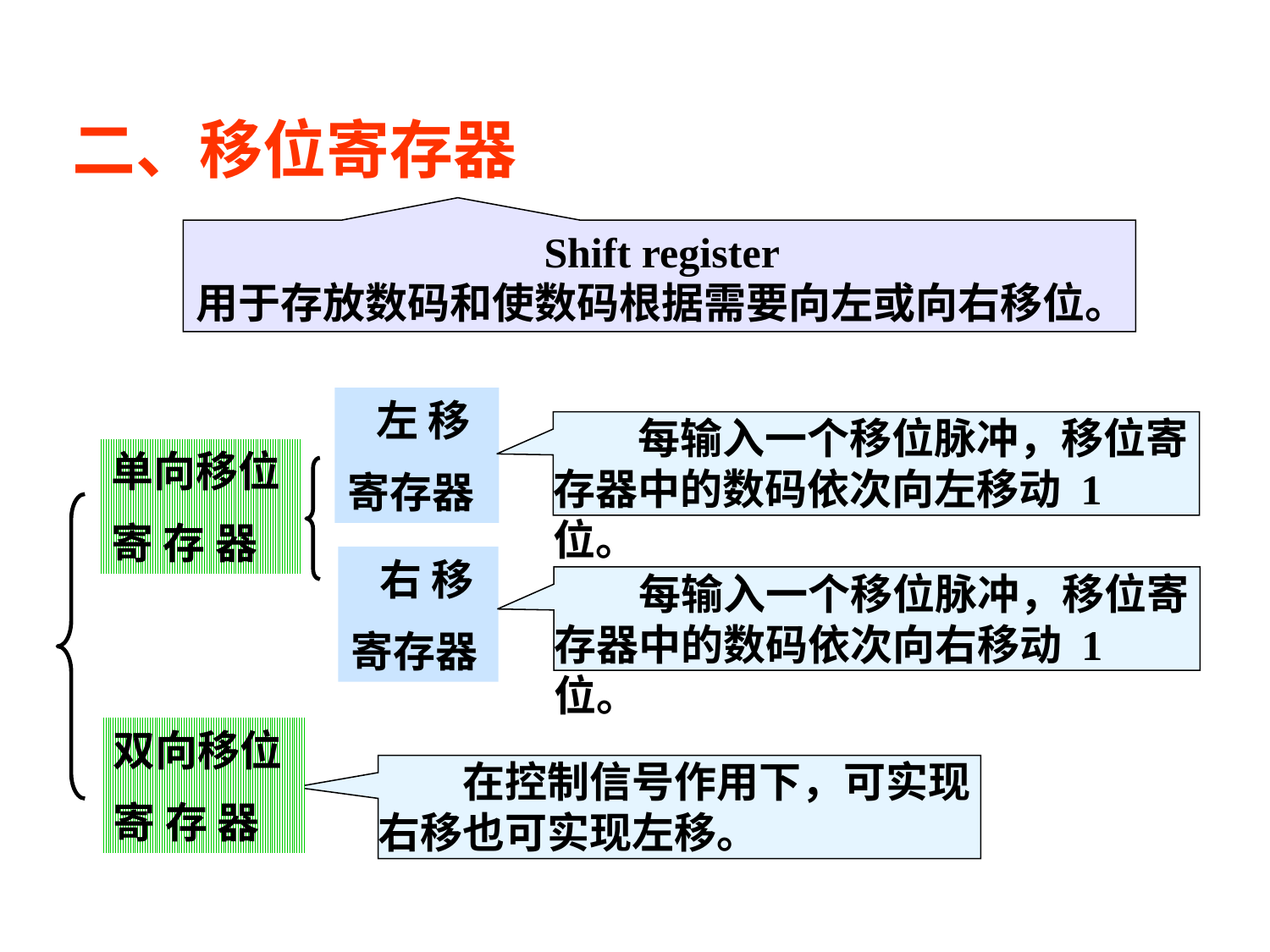

二、移位寄存器
Shift register
用于存放数码和使数码根据需要向左或向右移位。
  左 移
寄存器
　　每输入一个移位脉冲，移位寄存器中的数码依次向左移动 1 位。

  右 移
寄存器
　　每输入一个移位脉冲，移位寄存器中的数码依次向右移动 1 位。
单向移位
寄 存 器

双向移位
寄 存 器
　　在控制信号作用下，可实现右移也可实现左移。